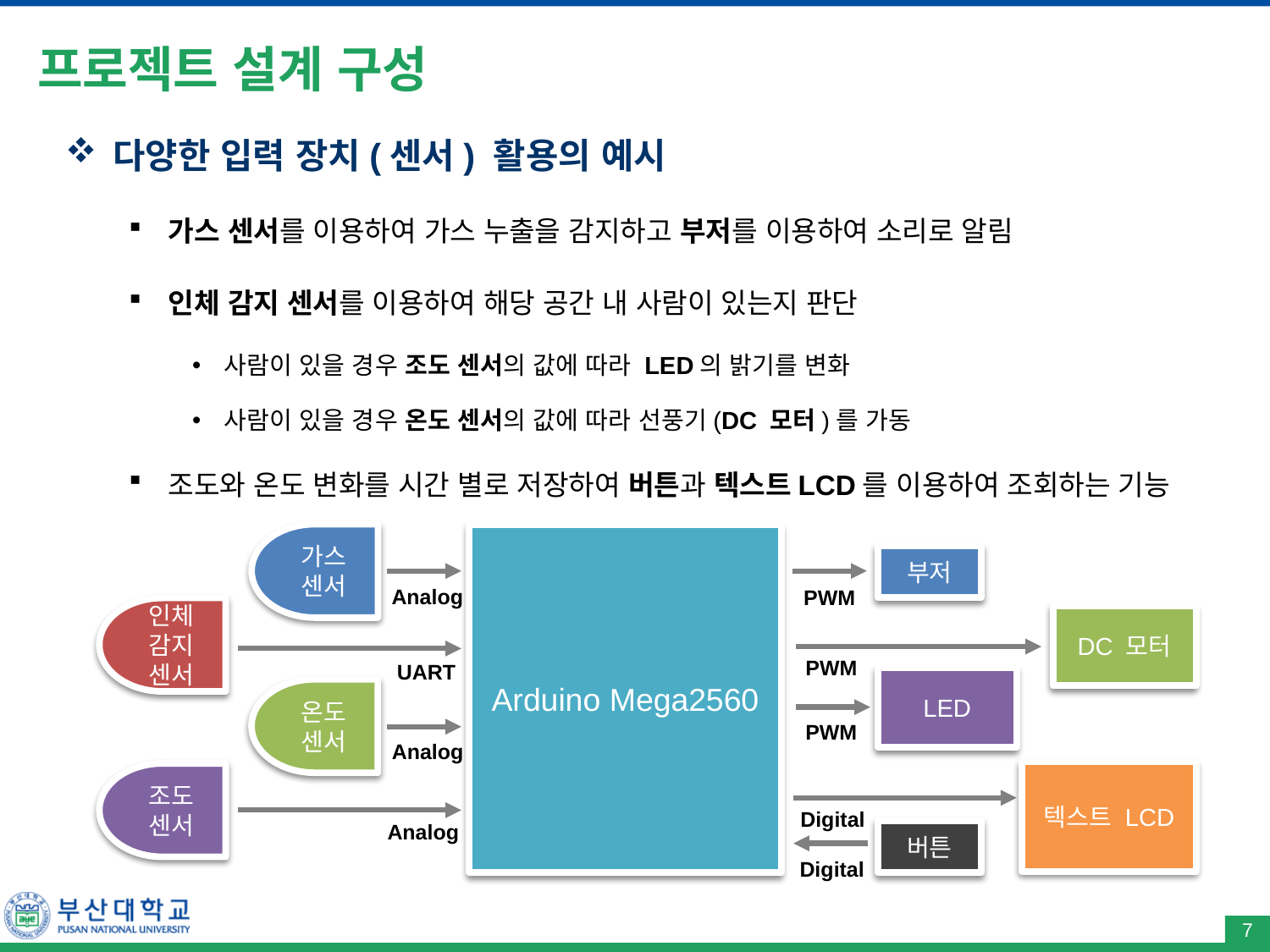

# 프로젝트 설계 구성
다양한 입력 장치(센서) 활용의 예시
가스 센서를 이용하여 가스 누출을 감지하고 부저를 이용하여 소리로 알림
인체 감지 센서를 이용하여 해당 공간 내 사람이 있는지 판단
사람이 있을 경우 조도 센서의 값에 따라 LED의 밝기를 변화
사람이 있을 경우 온도 센서의 값에 따라 선풍기(DC 모터)를 가동
조도와 온도 변화를 시간 별로 저장하여 버튼과 텍스트LCD를 이용하여 조회하는 기능
가스 센서
Arduino Mega2560
부저
Analog
PWM
인체 감지 센서
DC 모터
PWM
UART
LED
온도 센서
PWM
Analog
텍스트 LCD
조도 센서
Digital
Analog
버튼
Digital
7